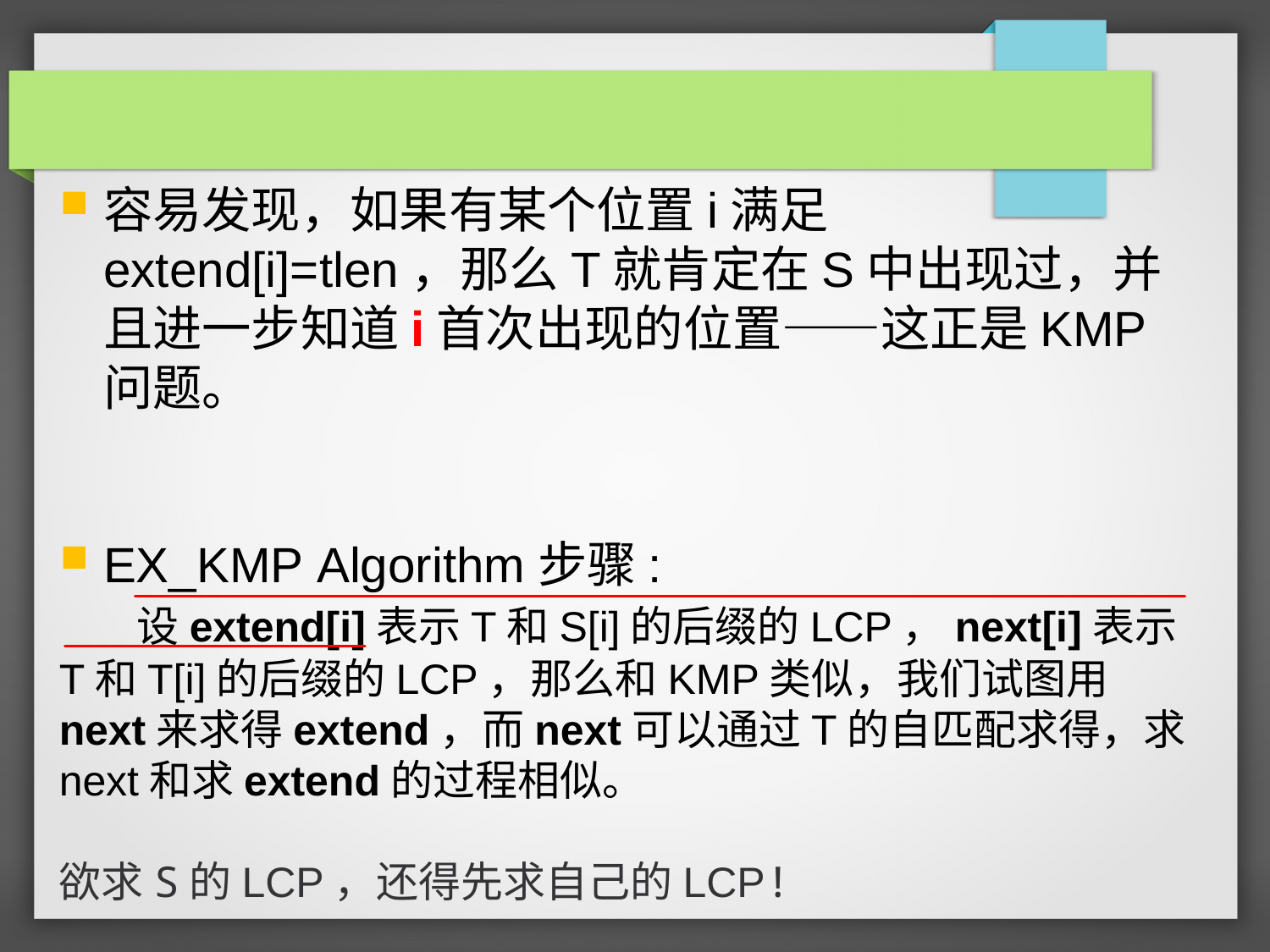

#
容易发现，如果有某个位置i满足extend[i]=tlen，那么T就肯定在S中出现过，并且进一步知道i首次出现的位置——这正是KMP问题。

EX_KMP Algorithm步骤:
      设extend[i]表示T和S[i]的后缀的LCP，next[i]表示T和T[i]的后缀的LCP，那么和KMP类似，我们试图用next来求得extend，而next可以通过T的自匹配求得，求next和求extend的过程相似。

欲求S的LCP，还得先求自己的LCP!